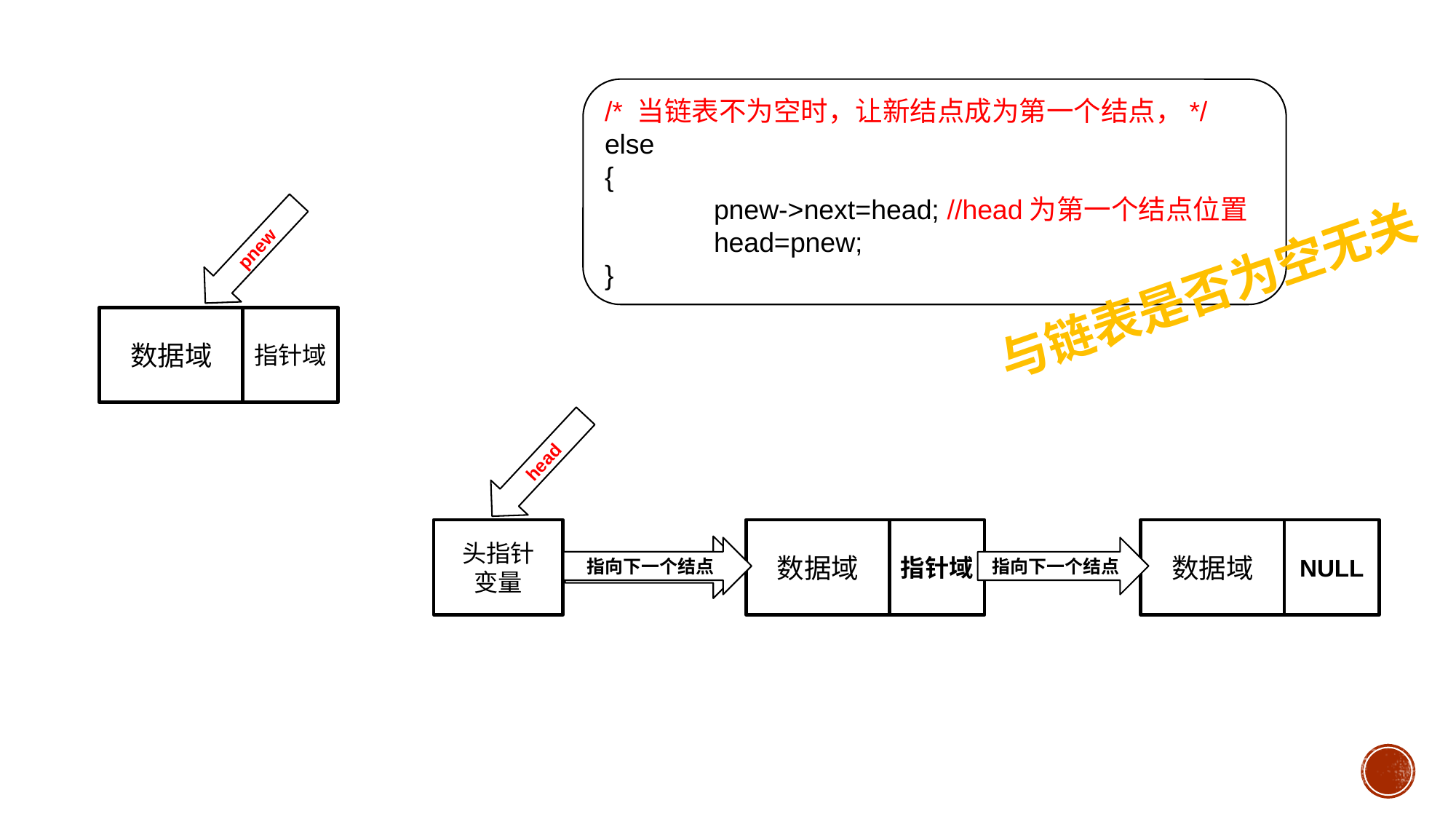

/* 当链表不为空时，让新结点成为第一个结点，*/
else
{
	pnew->next=head; //head为第一个结点位置
	head=pnew;
}
pnew
数据域
指针域
与链表是否为空无关
head
头指针
变量
指向第一个结点
数据域
指针域
数据域
NULL
指向下一个结点
指向下一个结点